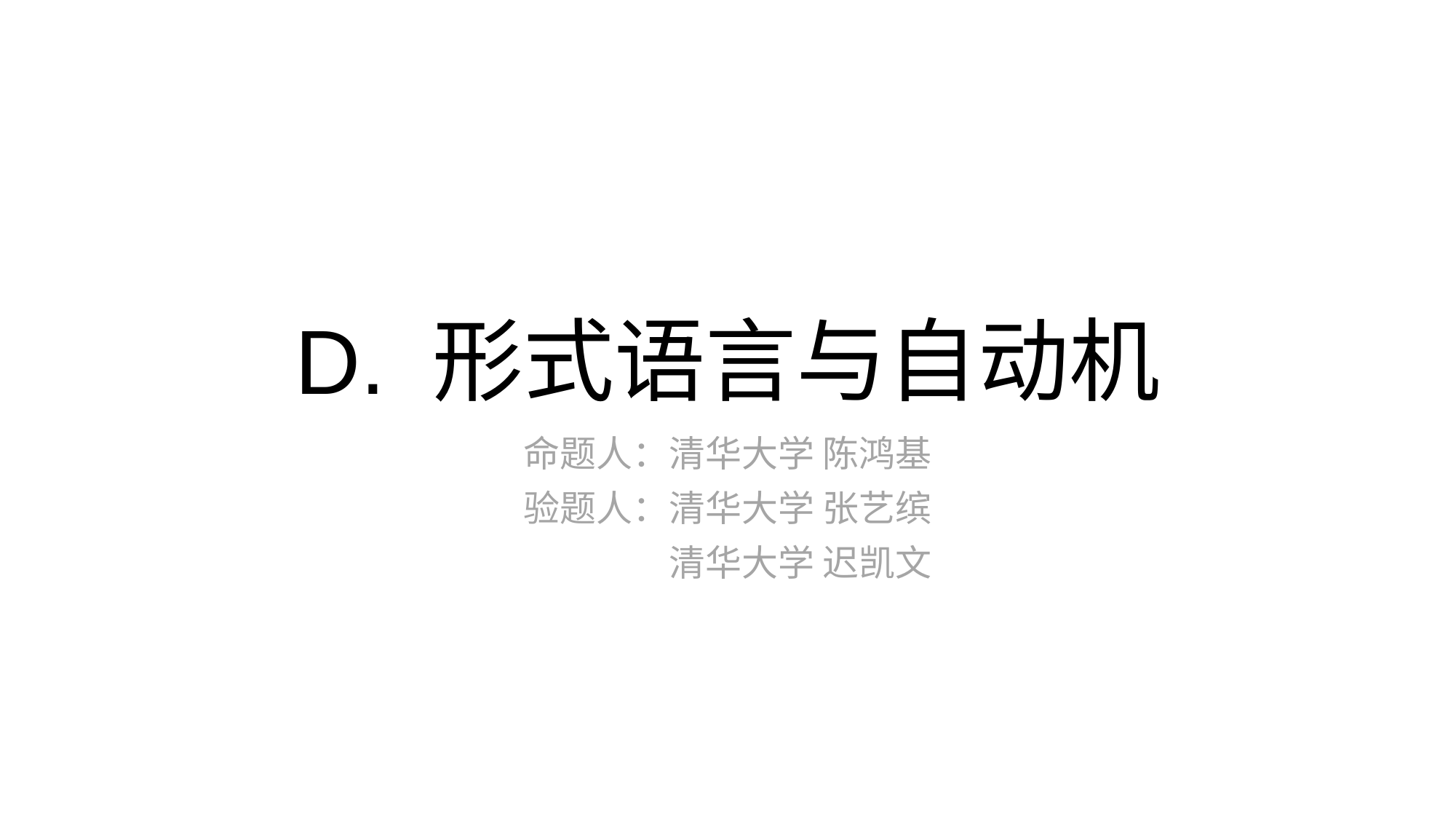

# D. 形式语言与自动机
命题人：清华大学 陈鸿基
验题人：清华大学 张艺缤
　　　　清华大学 迟凯文